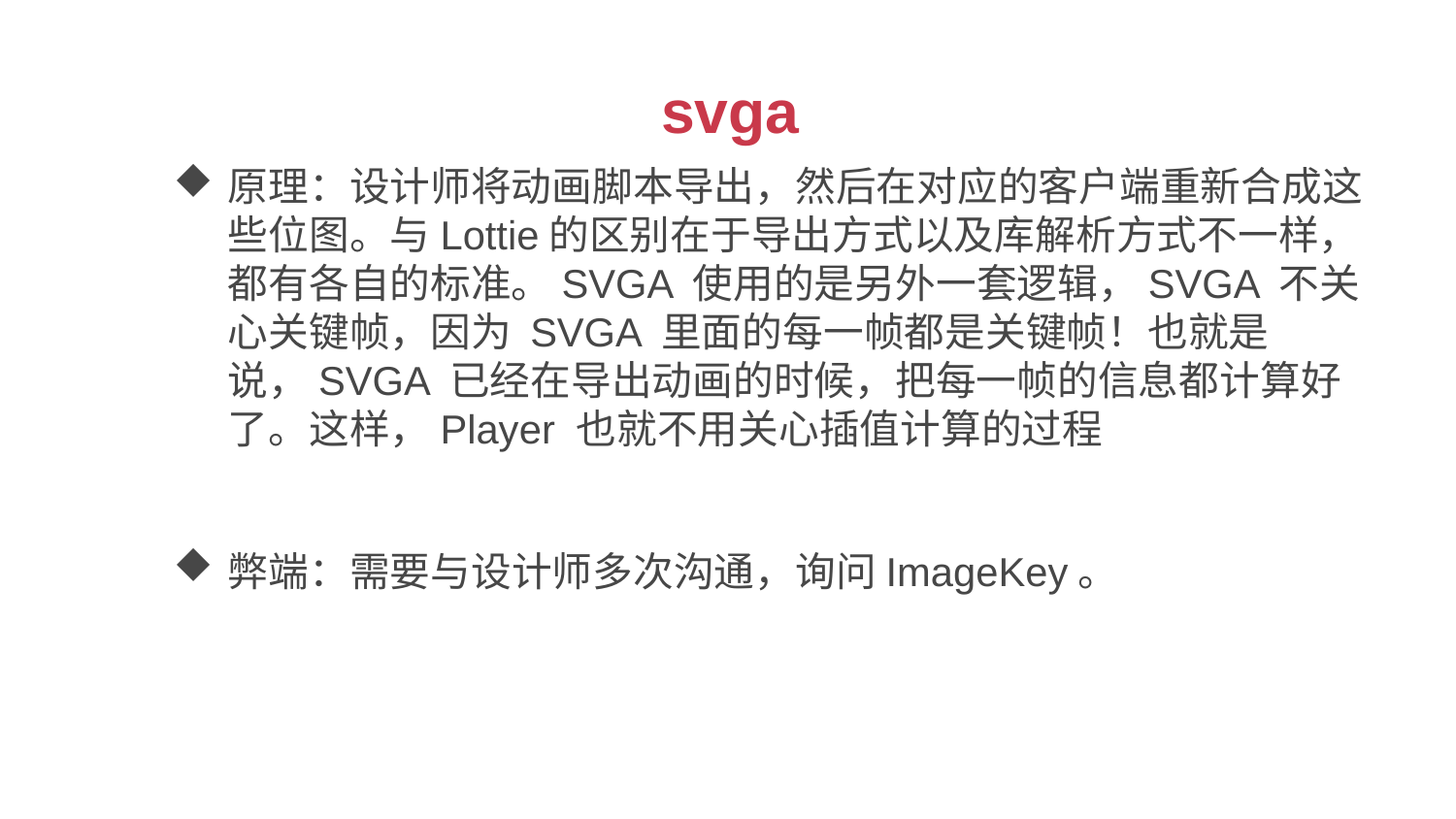

svga
原理：设计师将动画脚本导出，然后在对应的客户端重新合成这些位图。与Lottie的区别在于导出方式以及库解析方式不一样，都有各自的标准。SVGA 使用的是另外一套逻辑，SVGA 不关心关键帧，因为 SVGA 里面的每一帧都是关键帧！也就是说，SVGA 已经在导出动画的时候，把每一帧的信息都计算好了。这样，Player 也就不用关心插值计算的过程
弊端：需要与设计师多次沟通，询问ImageKey。